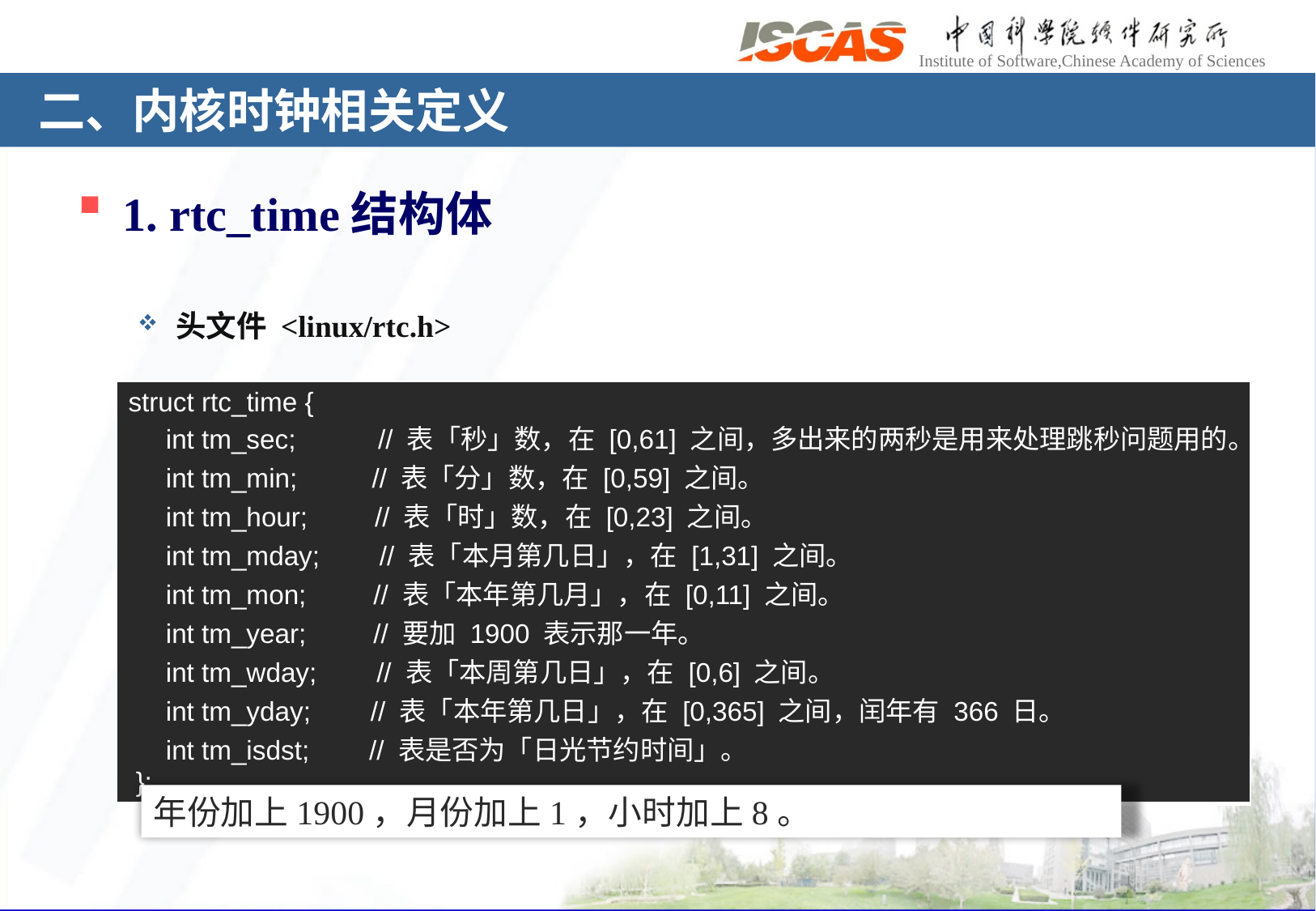

# 二、内核时钟相关定义
1. rtc_time结构体

头文件 <linux/rtc.h>

| struct rtc\_time { int tm\_sec; // 表「秒」数，在 [0,61] 之间，多出来的两秒是用来处理跳秒问题用的。 int tm\_min; // 表「分」数，在 [0,59] 之间。 int tm\_hour; // 表「时」数，在 [0,23] 之间。 int tm\_mday; // 表「本月第几日」，在 [1,31] 之间。 int tm\_mon; // 表「本年第几月」，在 [0,11] 之间。 int tm\_year; // 要加 1900 表示那一年。 int tm\_wday; // 表「本周第几日」，在 [0,6] 之间。 int tm\_yday; // 表「本年第几日」，在 [0,365] 之间，闰年有 366 日。 int tm\_isdst; // 表是否为「日光节约时间」。 }; |
| --- |
年份加上1900，月份加上1，小时加上8。